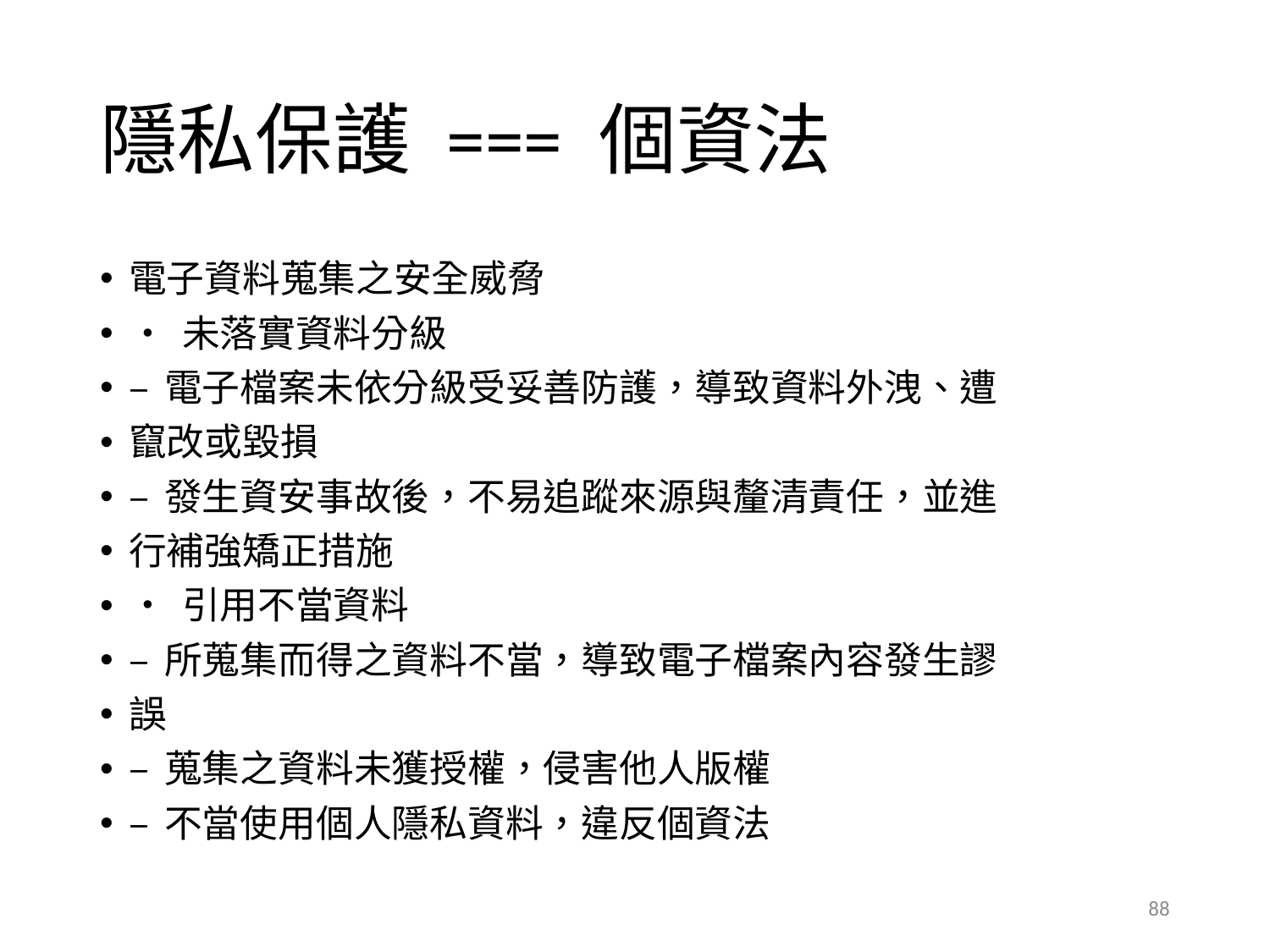

# 隱私保護 === 個資法
電子資料蒐集之安全威脅
• 未落實資料分級
– 電子檔案未依分級受妥善防護，導致資料外洩、遭
竄改或毀損
– 發生資安事故後，不易追蹤來源與釐清責任，並進
行補強矯正措施
• 引用不當資料
– 所蒐集而得之資料不當，導致電子檔案內容發生謬
誤
– 蒐集之資料未獲授權，侵害他人版權
– 不當使用個人隱私資料，違反個資法
88